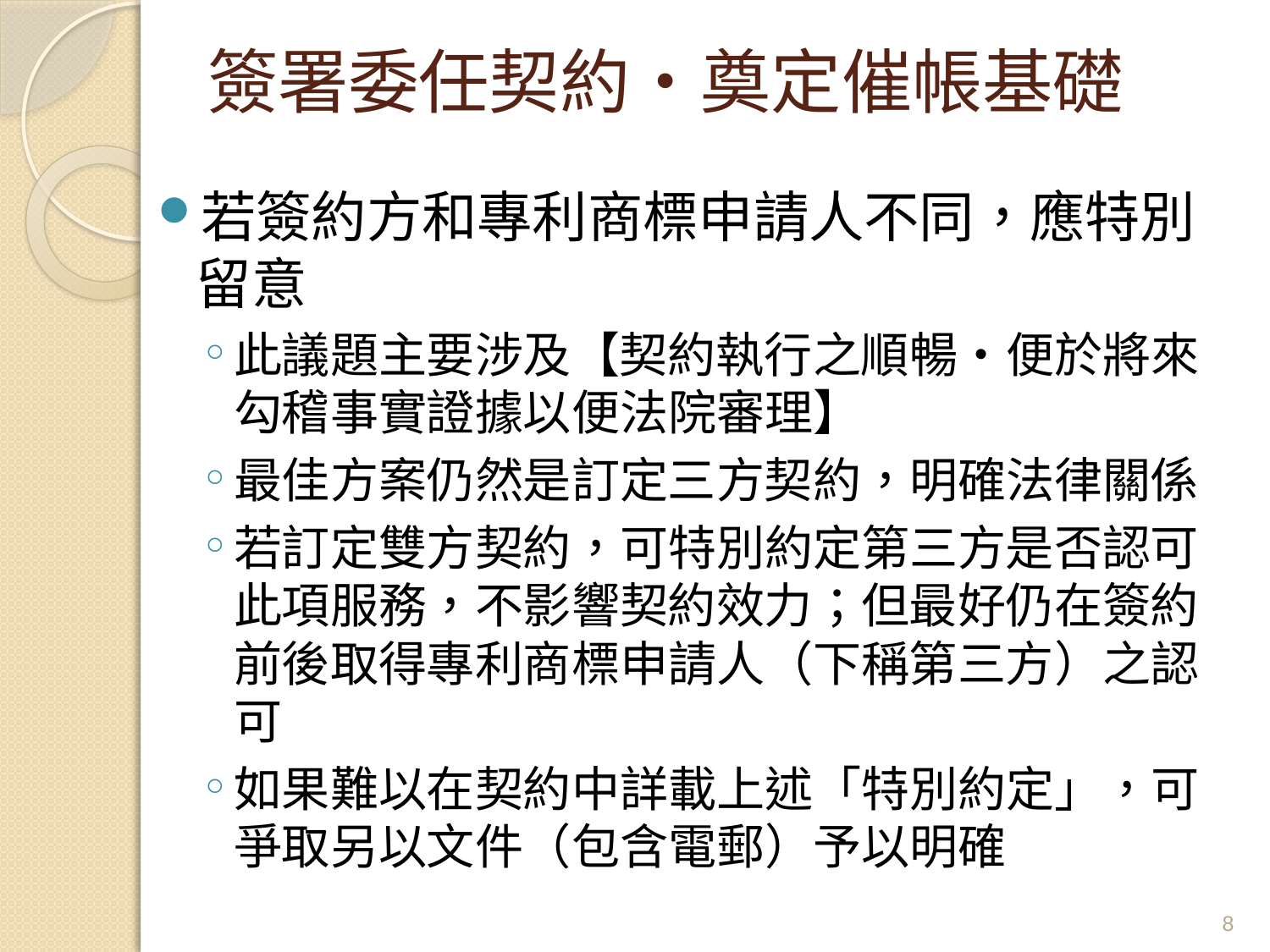

# 簽署委任契約‧奠定催帳基礎
若簽約方和專利商標申請人不同，應特別留意
此議題主要涉及【契約執行之順暢‧便於將來勾稽事實證據以便法院審理】
最佳方案仍然是訂定三方契約，明確法律關係
若訂定雙方契約，可特別約定第三方是否認可此項服務，不影響契約效力；但最好仍在簽約前後取得專利商標申請人（下稱第三方）之認可
如果難以在契約中詳載上述「特別約定」，可爭取另以文件（包含電郵）予以明確

8